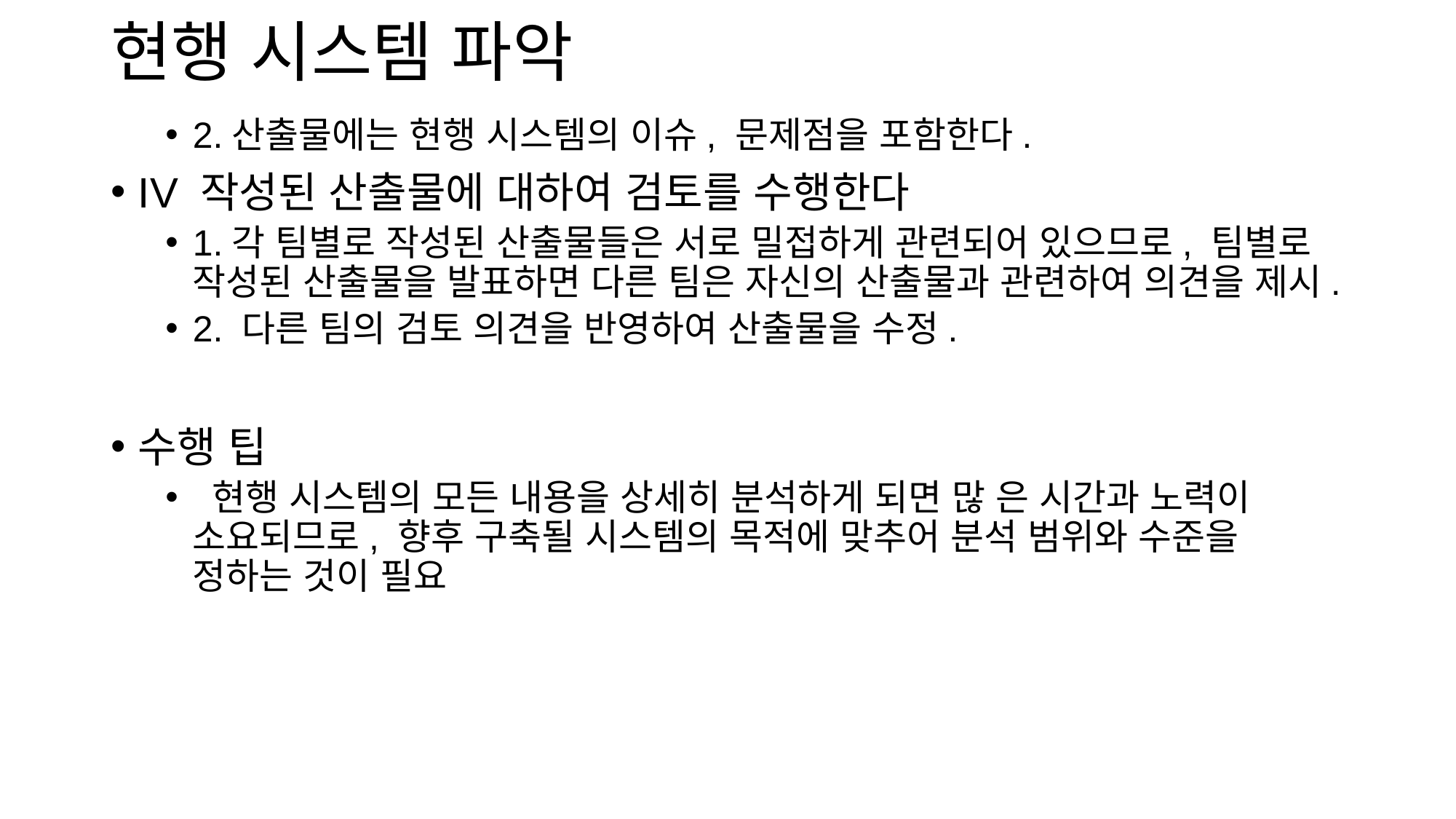

# 현행 시스템 파악
2.산출물에는 현행 시스템의 이슈, 문제점을 포함한다.
IV 작성된 산출물에 대하여 검토를 수행한다
1.각 팀별로 작성된 산출물들은 서로 밀접하게 관련되어 있으므로, 팀별로 작성된 산출물을 발표하면 다른 팀은 자신의 산출물과 관련하여 의견을 제시.
2. 다른 팀의 검토 의견을 반영하여 산출물을 수정.

수행 팁
 현행 시스템의 모든 내용을 상세히 분석하게 되면 많 은 시간과 노력이 소요되므로, 향후 구축될 시스템의 목적에 맞추어 분석 범위와 수준을 정하는 것이 필요